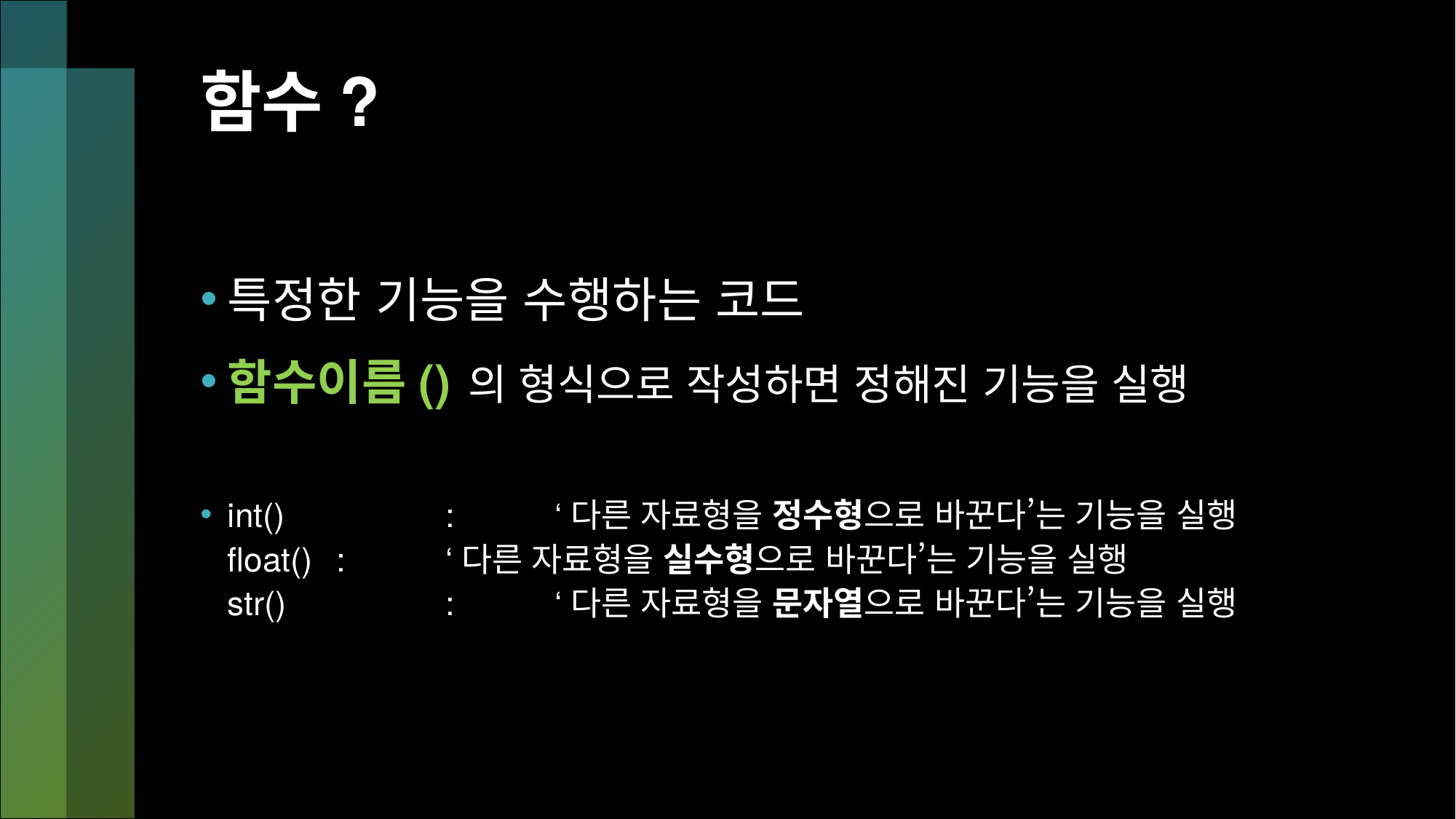

# 함수?
특정한 기능을 수행하는 코드
함수이름() 의 형식으로 작성하면 정해진 기능을 실행

int() 		: 	‘다른 자료형을 정수형으로 바꾼다’는 기능을 실행
float()	:	‘다른 자료형을 실수형으로 바꾼다’는 기능을 실행
str()		:	‘다른 자료형을 문자열으로 바꾼다’는 기능을 실행